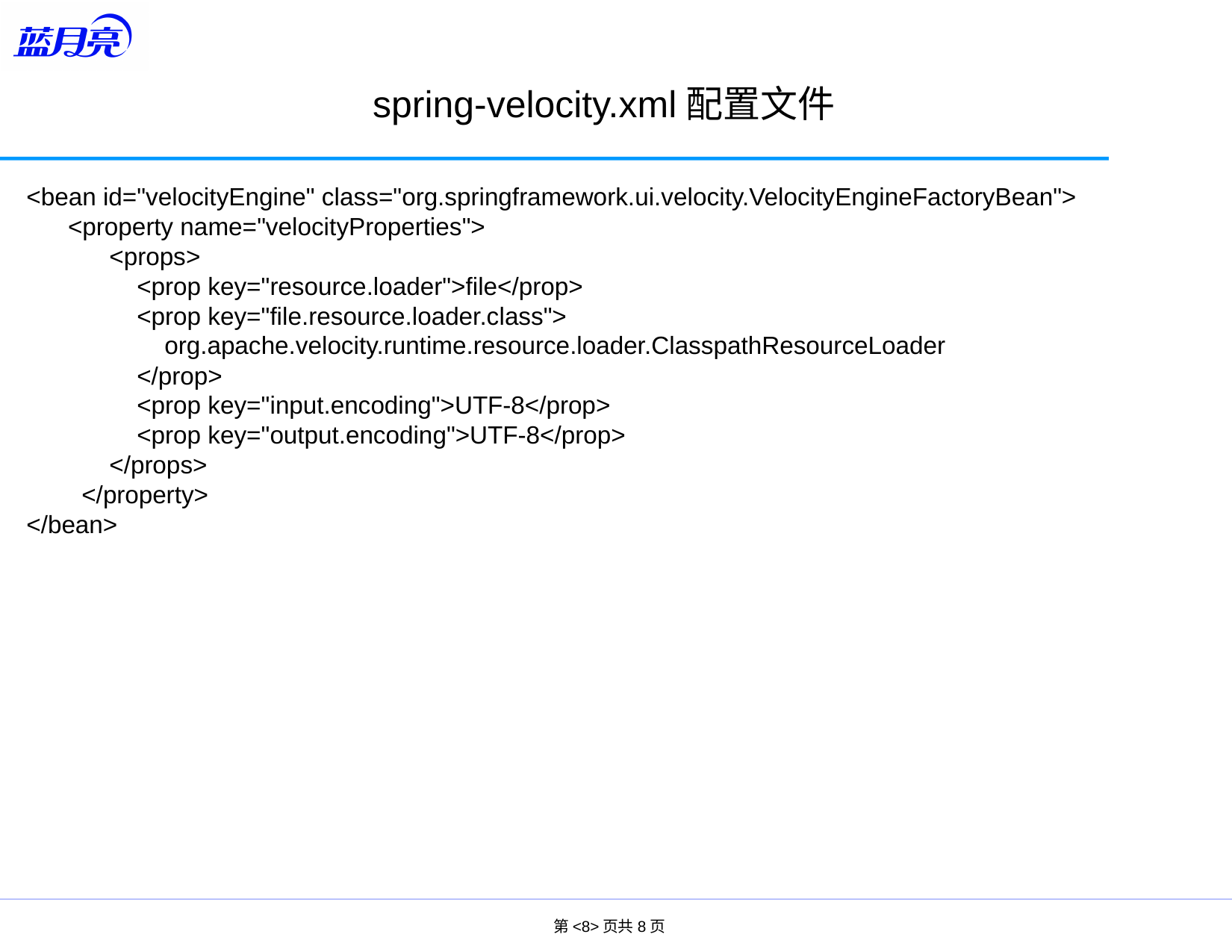

spring-velocity.xml配置文件
<bean id="velocityEngine" class="org.springframework.ui.velocity.VelocityEngineFactoryBean">
      <property name="velocityProperties">
            <props>
                <prop key="resource.loader">file</prop>
                <prop key="file.resource.loader.class">
                    org.apache.velocity.runtime.resource.loader.ClasspathResourceLoader
                </prop>
                <prop key="input.encoding">UTF-8</prop>
                <prop key="output.encoding">UTF-8</prop>
            </props>
        </property>
</bean>

第<8>页共8页